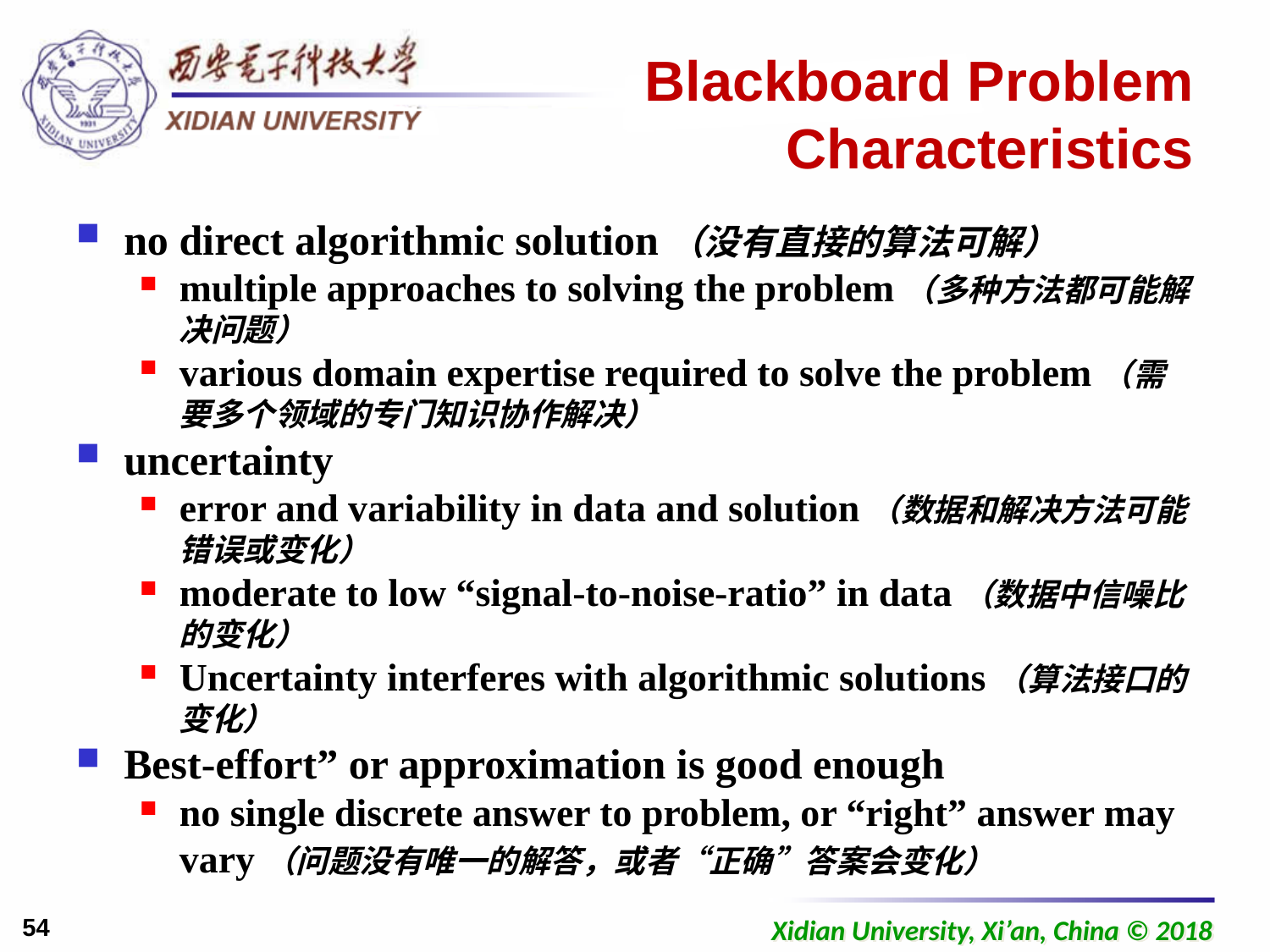

# Blackboard Problem Characteristics
no direct algorithmic solution（没有直接的算法可解）
multiple approaches to solving the problem（多种方法都可能解决问题）
various domain expertise required to solve the problem（需要多个领域的专门知识协作解决）
uncertainty
error and variability in data and solution（数据和解决方法可能错误或变化）
moderate to low “signal-to-noise-ratio” in data（数据中信噪比的变化）
Uncertainty interferes with algorithmic solutions（算法接口的变化）
Best-effort” or approximation is good enough
no single discrete answer to problem, or “right” answer may vary（问题没有唯一的解答，或者“正确”答案会变化）